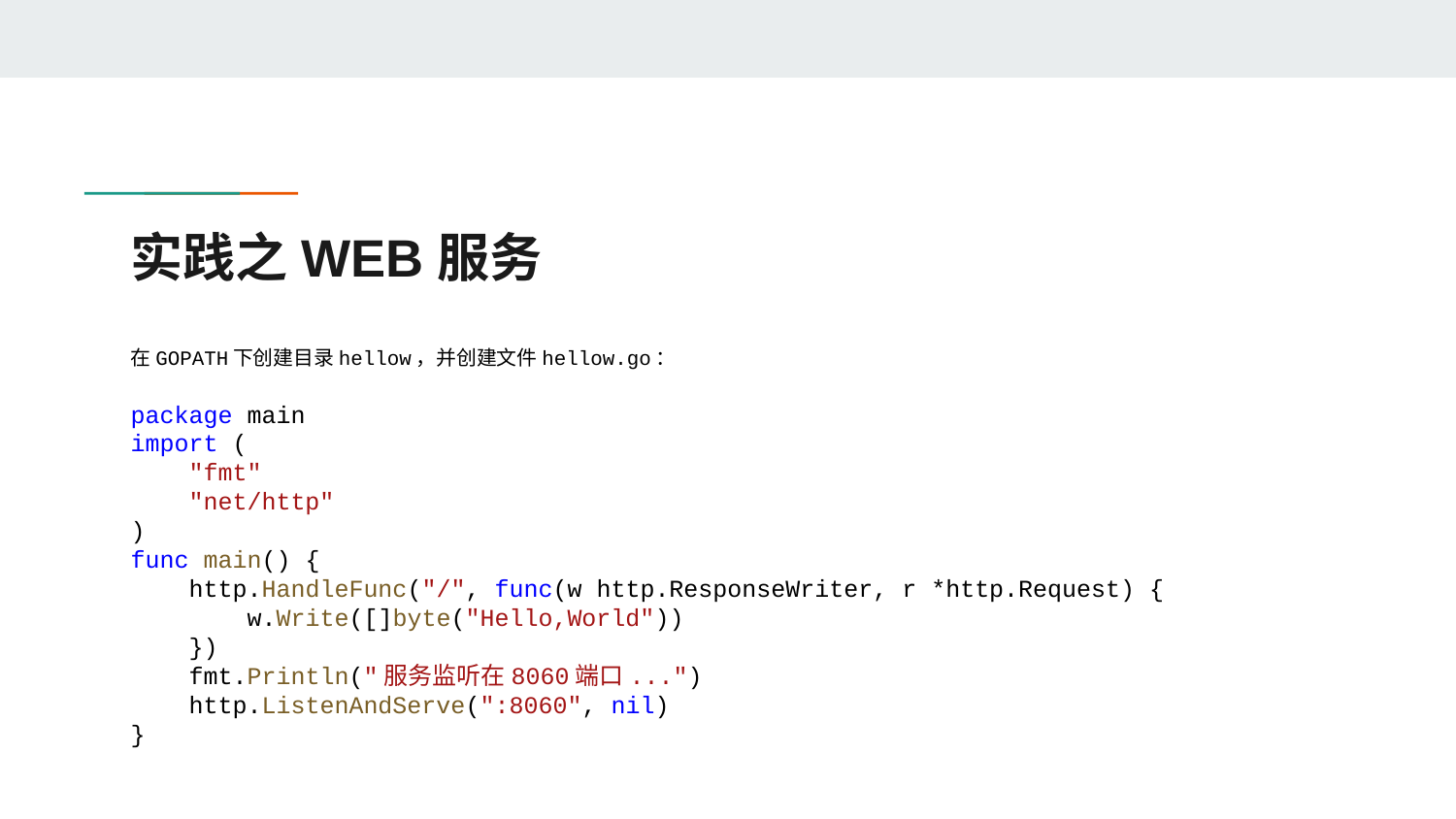

# 实践之WEB服务
在GOPATH下创建目录hellow，并创建文件hellow.go：

package main
import (
    "fmt"
    "net/http"
)
func main() {
    http.HandleFunc("/", func(w http.ResponseWriter, r *http.Request) {
        w.Write([]byte("Hello,World"))
    })
    fmt.Println("服务监听在8060端口...")
    http.ListenAndServe(":8060", nil)
}